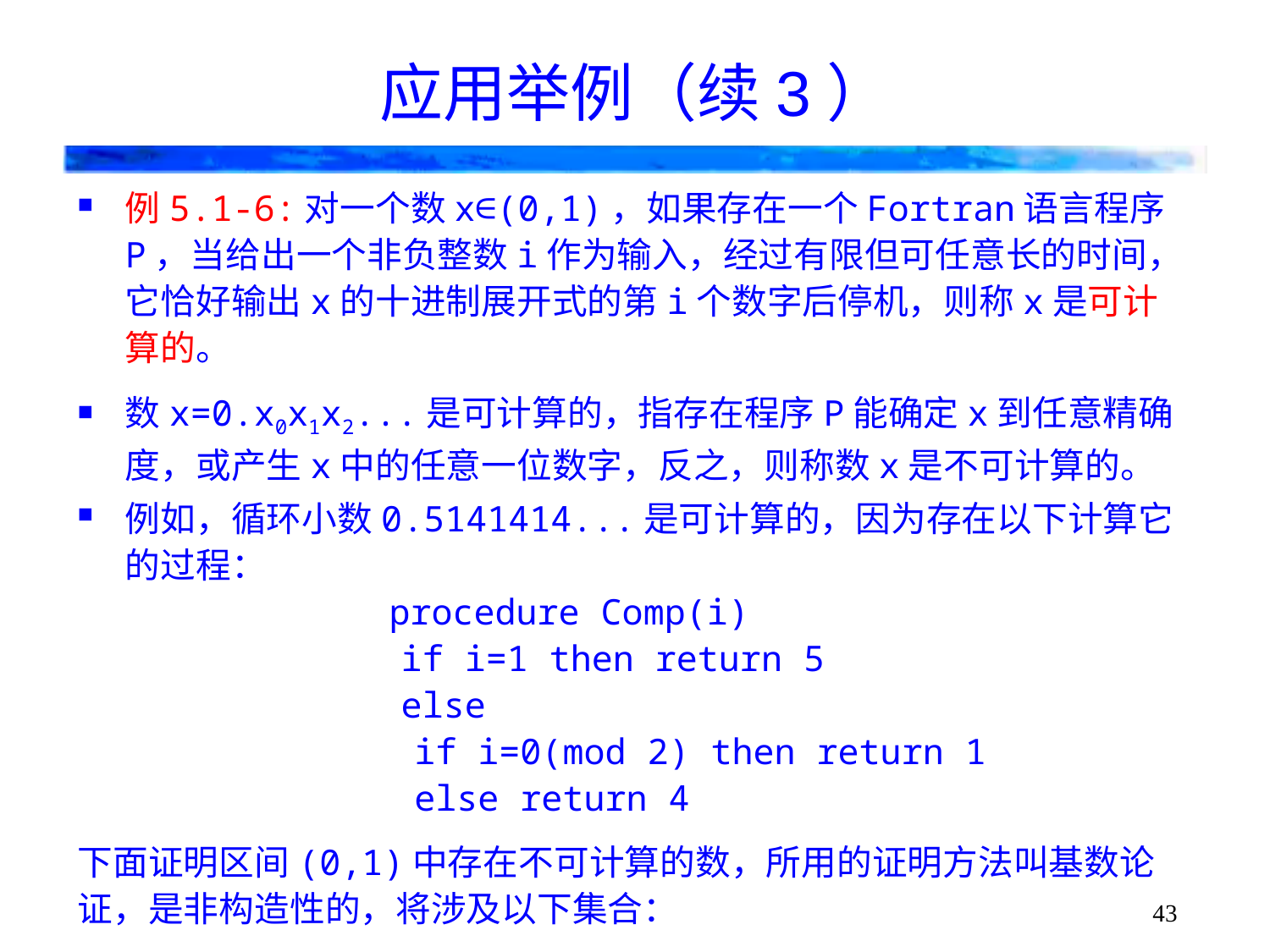

# 应用举例（续3）
例5.1-6:对一个数x∈(0,1)，如果存在一个Fortran语言程序P，当给出一个非负整数i作为输入，经过有限但可任意长的时间，它恰好输出x的十进制展开式的第i个数字后停机，则称x是可计算的。
数x=0.x0x1x2...是可计算的，指存在程序P能确定x到任意精确度，或产生x中的任意一位数字，反之，则称数x是不可计算的。
例如，循环小数0.5141414...是可计算的，因为存在以下计算它的过程：
procedure Comp(i)
if i=1 then return 5
else
if i=0(mod 2) then return 1
else return 4
下面证明区间(0,1)中存在不可计算的数，所用的证明方法叫基数论证，是非构造性的，将涉及以下集合：

43